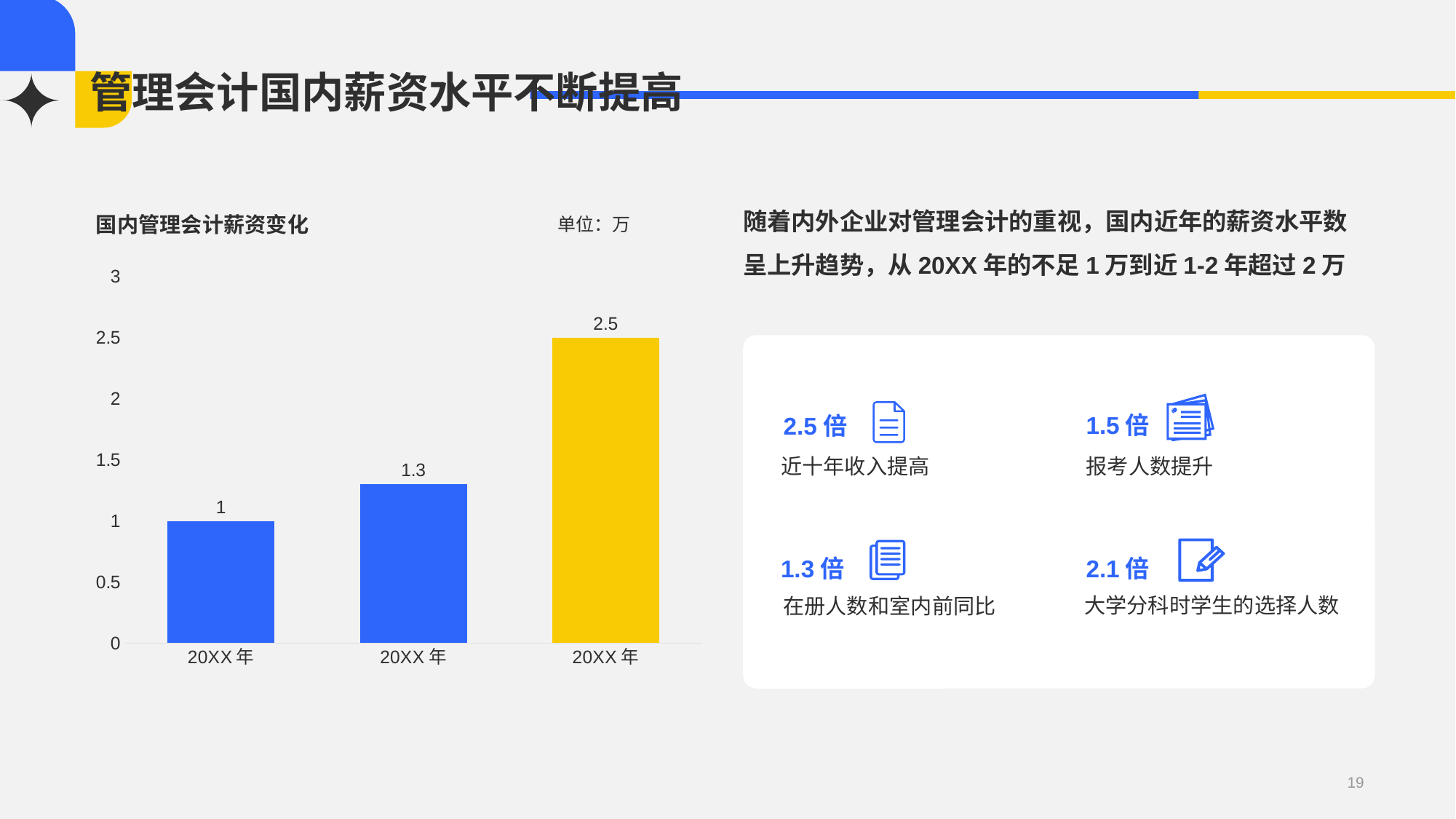

# 管理会计国内薪资水平不断提高
随着内外企业对管理会计的重视，国内近年的薪资水平数呈上升趋势，从20XX年的不足1万到近1-2年超过2万
国内管理会计薪资变化

### Chart

| Category | 人数 |
|---|---|
| 20XX年 | 1.0 |
| 20XX年 | 1.3 |
| 20XX年 | 2.5 |

1.5倍
报考人数提升

2.5倍
近十年收入提高

2.1倍
大学分科时学生的选择人数

1.3倍
在册人数和室内前同比
单位：万
19